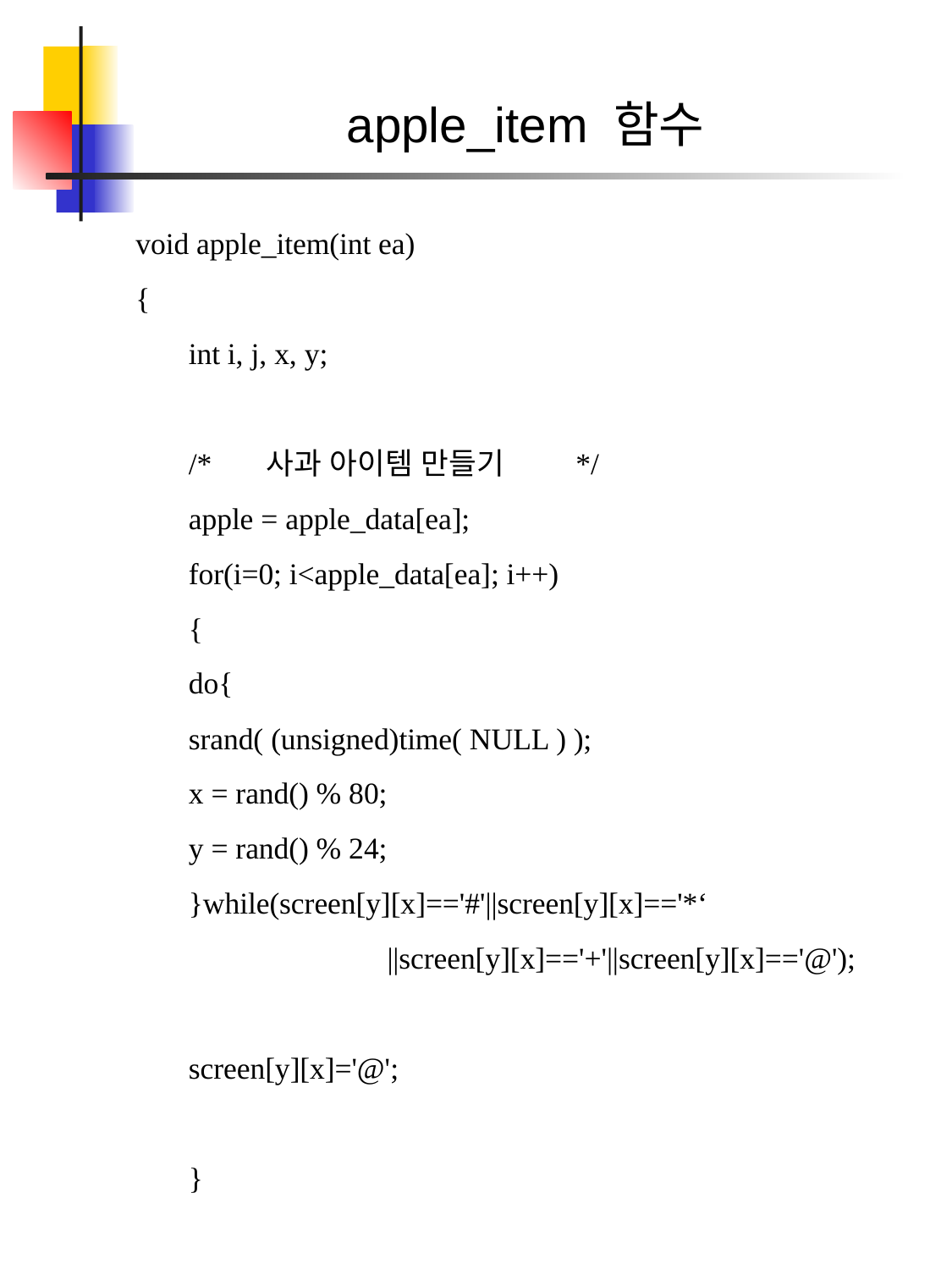

# apple_item 함수
void apple_item(int ea)
{
	int i, j, x, y;

	/*		사과 아이템 만들기		*/
	apple = apple_data[ea];
	for(i=0; i<apple_data[ea]; i++)
	{
		do{
			srand( (unsigned)time( NULL ) );
			x = rand() % 80;
			y = rand() % 24;
		}while(screen[y][x]=='#'||screen[y][x]=='*‘
                                 ||screen[y][x]=='+'||screen[y][x]=='@');

		screen[y][x]='@';

	}